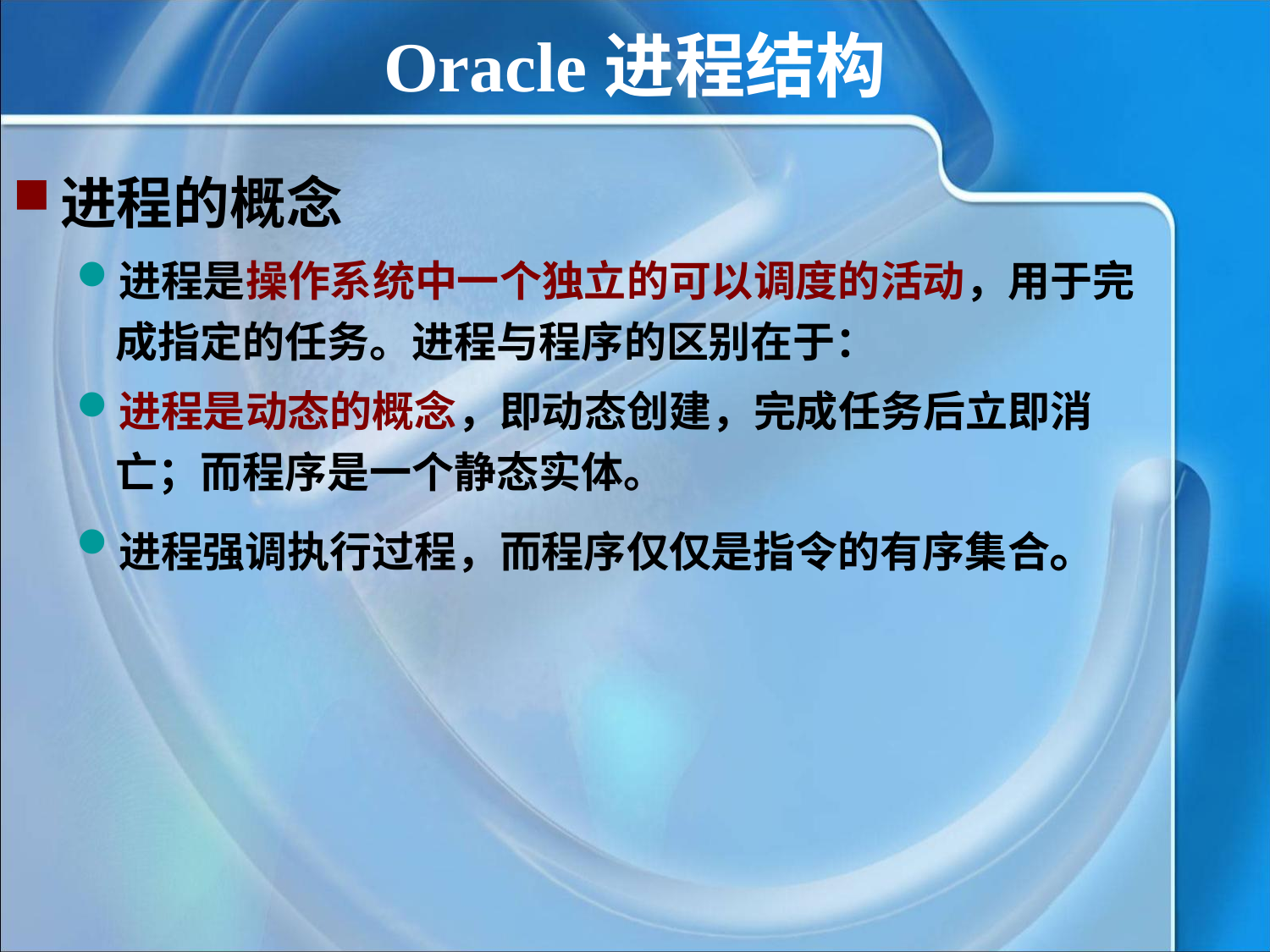

# Oracle进程结构
进程的概念
进程是操作系统中一个独立的可以调度的活动，用于完成指定的任务。进程与程序的区别在于：
进程是动态的概念，即动态创建，完成任务后立即消亡；而程序是一个静态实体。
进程强调执行过程，而程序仅仅是指令的有序集合。

35